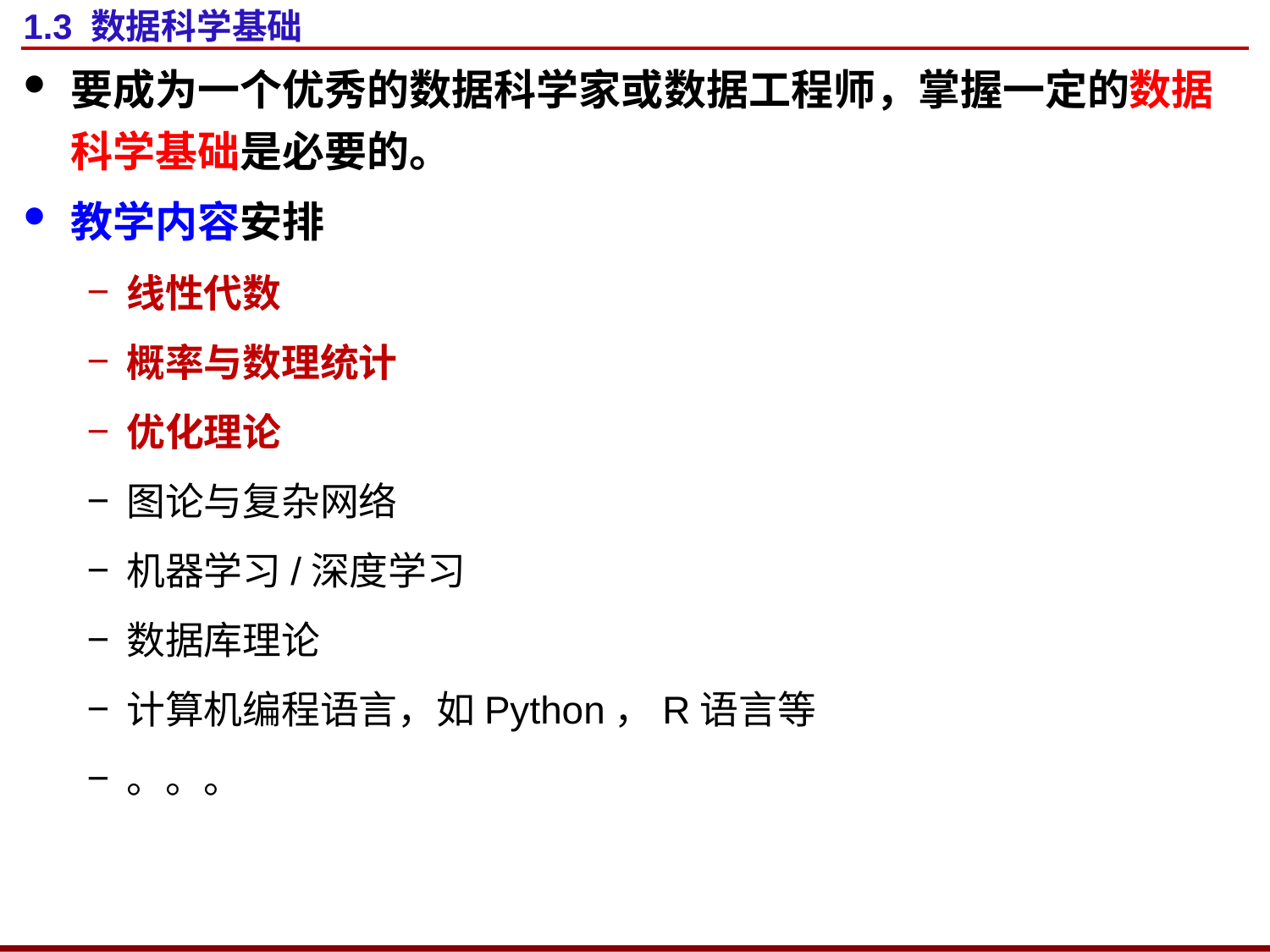

# 1.3 数据科学基础
要成为一个优秀的数据科学家或数据工程师，掌握一定的数据科学基础是必要的。
教学内容安排
线性代数
概率与数理统计
优化理论
图论与复杂网络
机器学习/深度学习
数据库理论
计算机编程语言，如Python，R语言等
。。。